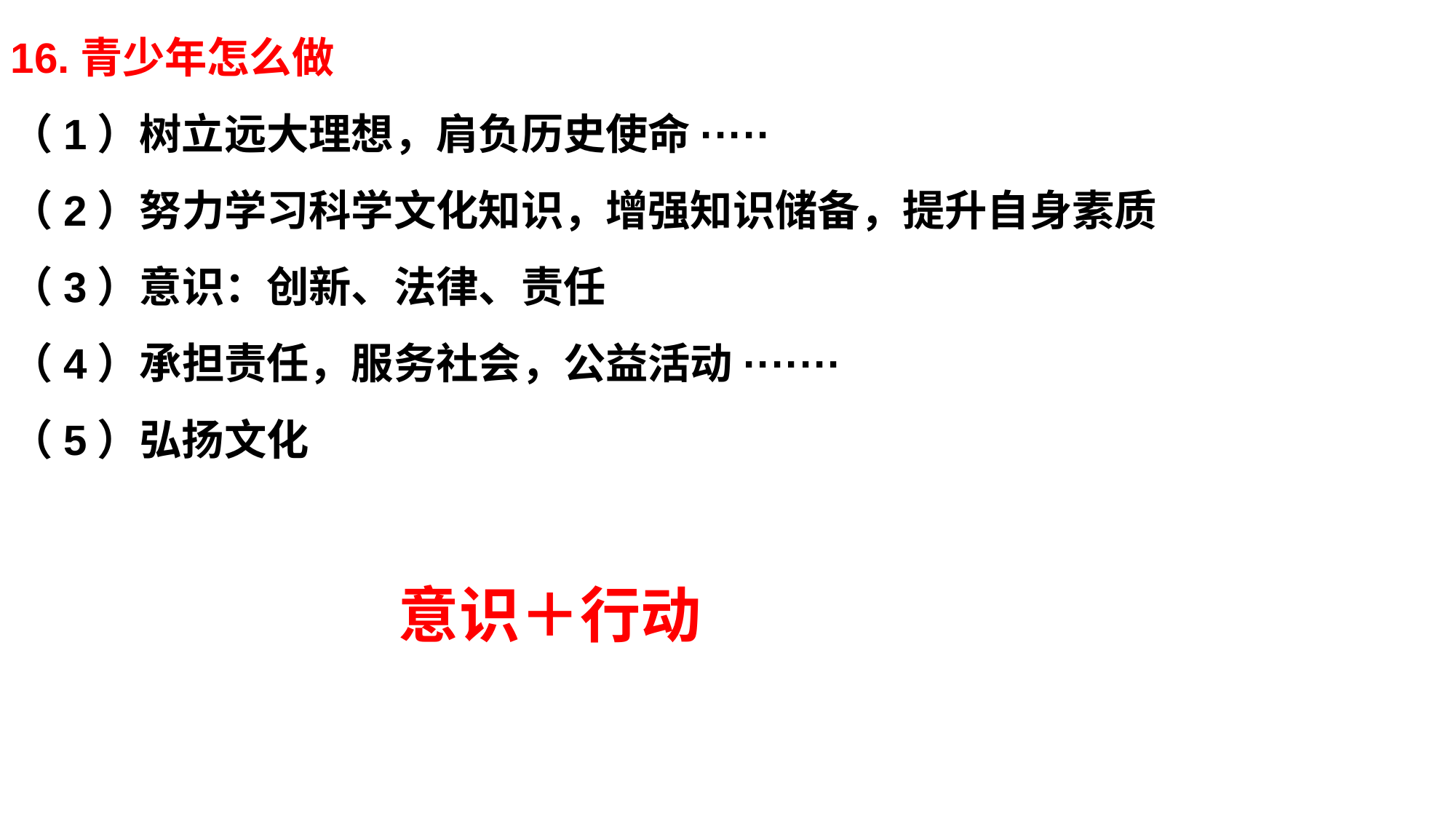

16.青少年怎么做
（1）树立远大理想，肩负历史使命·····
（2）努力学习科学文化知识，增强知识储备，提升自身素质
（3）意识：创新、法律、责任
（4）承担责任，服务社会，公益活动·······
（5）弘扬文化

                           意识＋行动